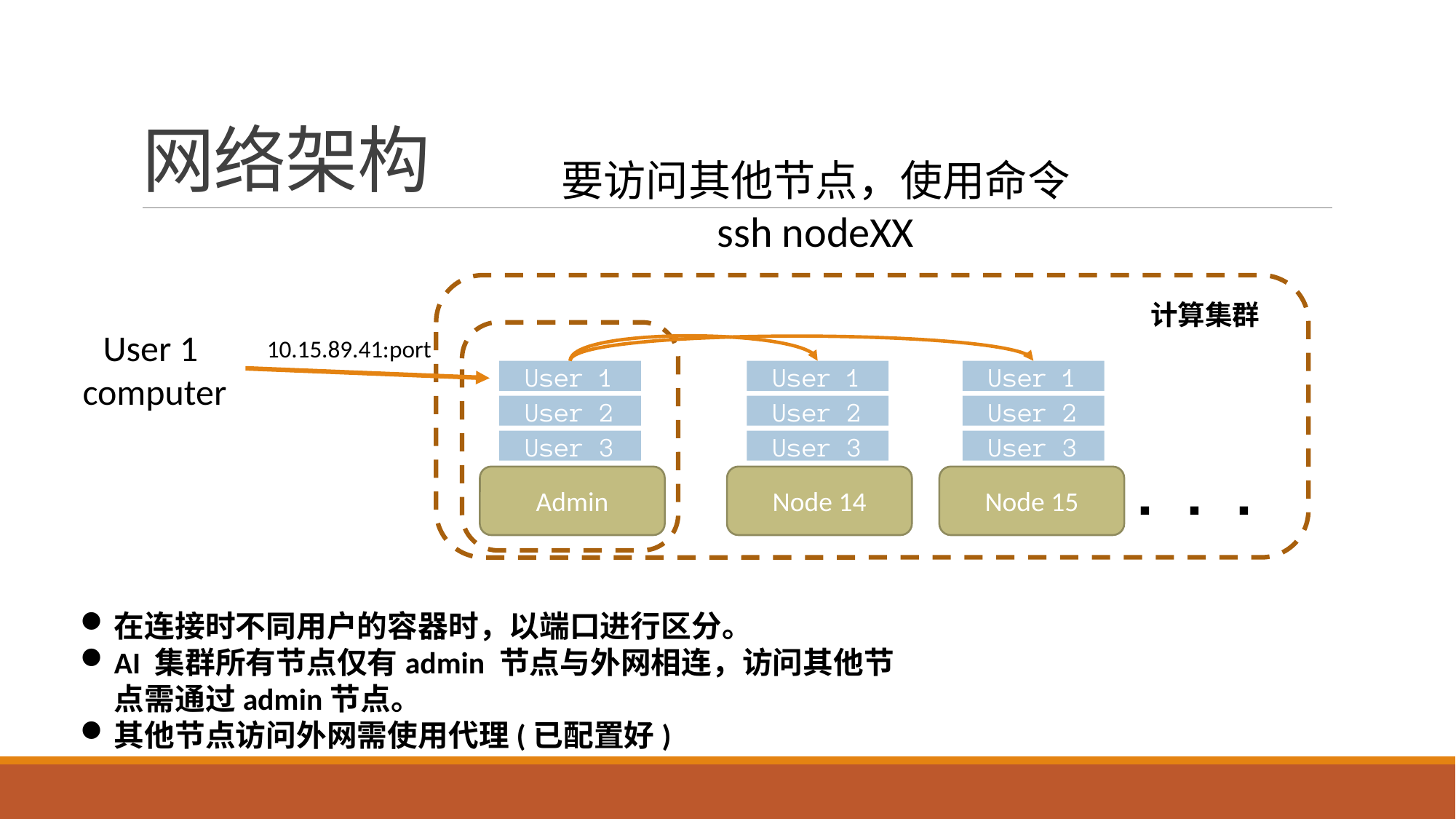

# 网络架构
要访问其他节点，使用命令
ssh nodeXX

计算集群
User 1
computer

10.15.89.41:port
User 1
User 1
User 1
User 2
User 2
User 2
...
User 3
User 3
User 3
Admin
Node 14
Node 15
在连接时不同用户的容器时，以端口进行区分。
AI 集群所有节点仅有admin 节点与外网相连，访问其他节点需通过admin节点。
其他节点访问外网需使用代理(已配置好)